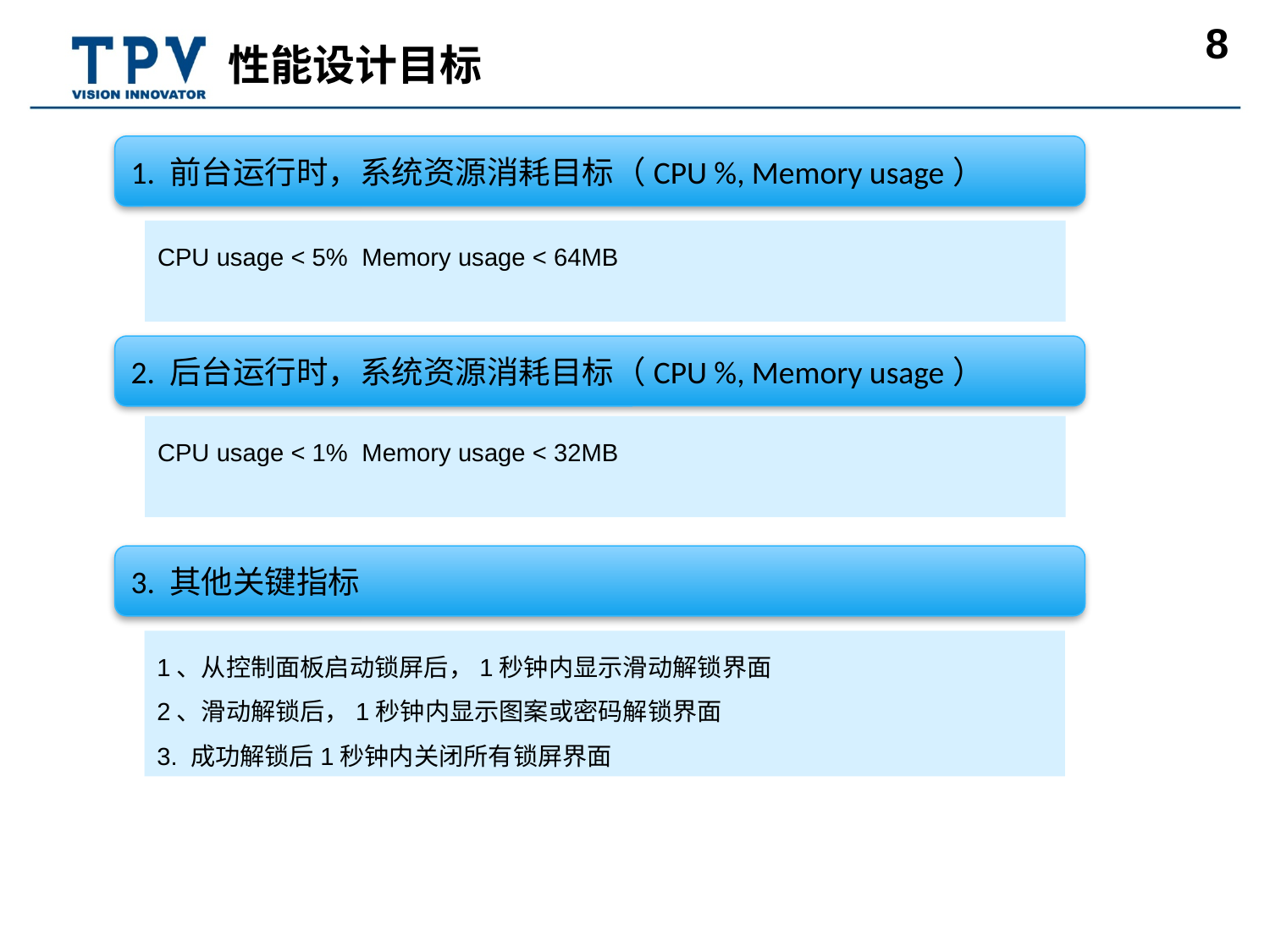

性能设计目标
1. 前台运行时，系统资源消耗目标（CPU %, Memory usage）
CPU usage < 5%  Memory usage < 64MB

2. 后台运行时，系统资源消耗目标（CPU %, Memory usage）
CPU usage < 1%  Memory usage < 32MB

3. 其他关键指标
1、从控制面板启动锁屏后，1秒钟内显示滑动解锁界面
2、滑动解锁后，1秒钟内显示图案或密码解锁界面
3. 成功解锁后1秒钟内关闭所有锁屏界面